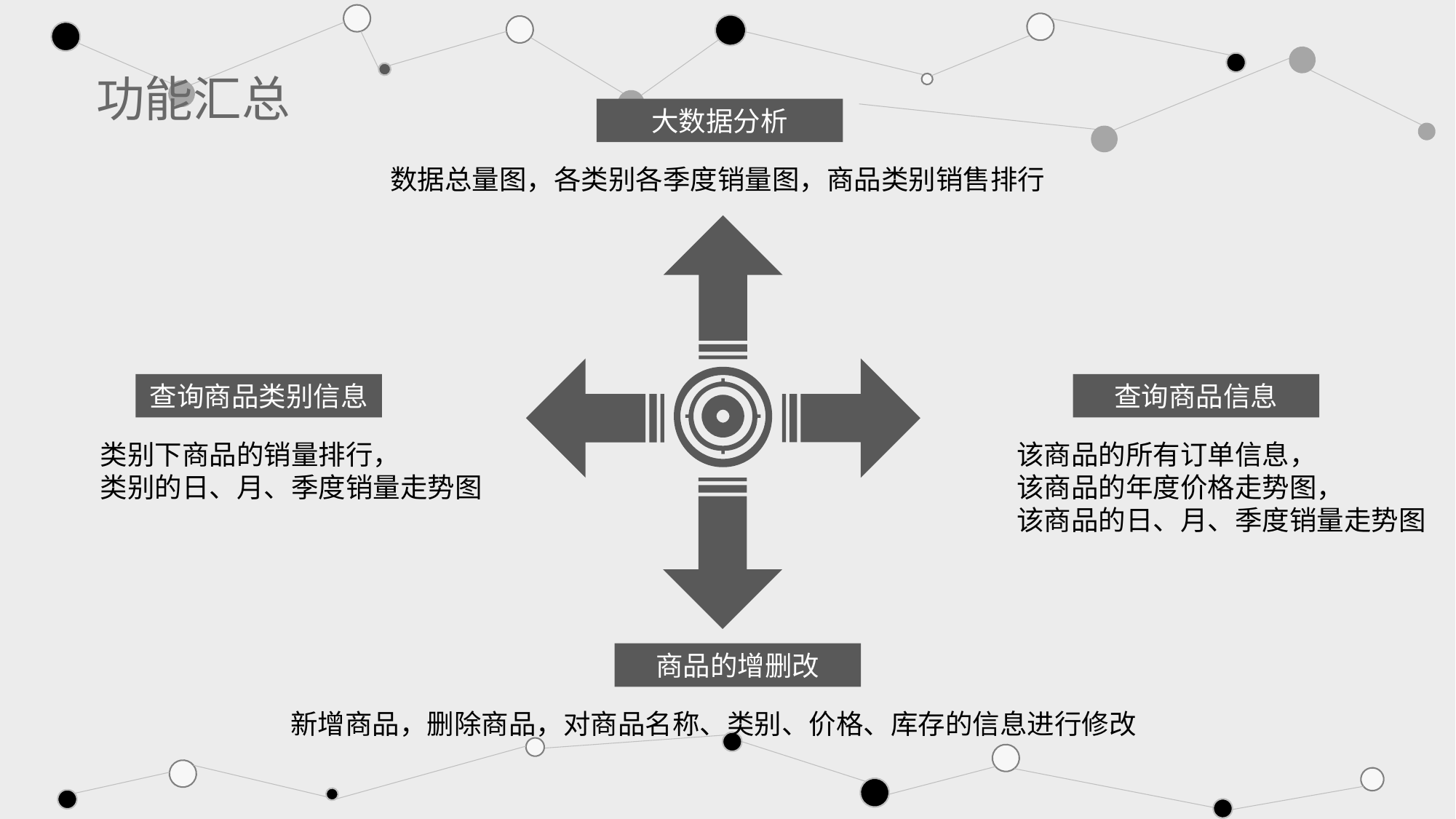

功能汇总

大数据分析

数据总量图，各类别各季度销量图，商品类别销售排行

查询商品类别信息
查询商品信息
类别下商品的销量排行，
类别的日、月、季度销量走势图
该商品的所有订单信息，
该商品的年度价格走势图，
该商品的日、月、季度销量走势图

商品的增删改
新增商品，删除商品，对商品名称、类别、价格、库存的信息进行修改